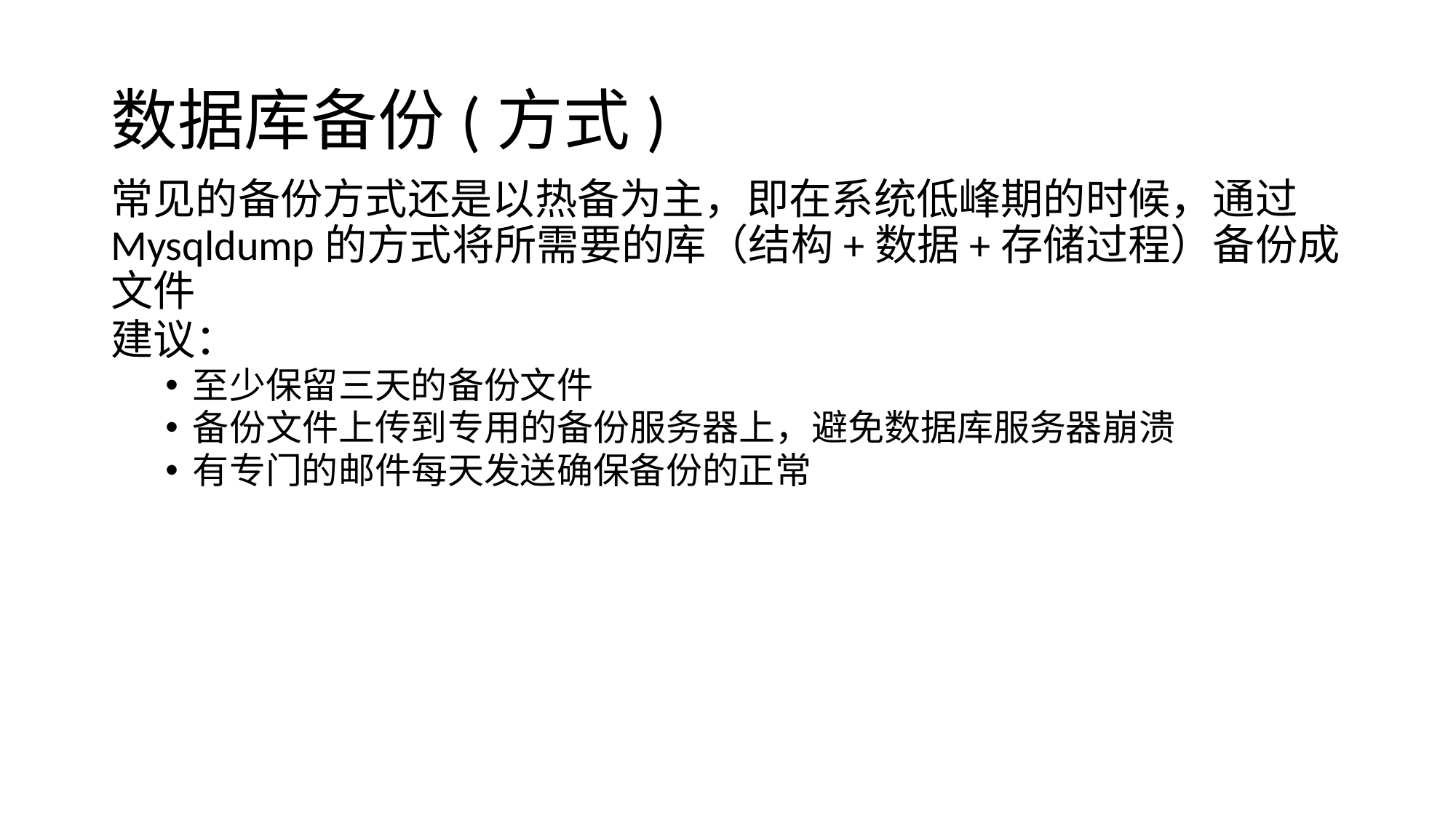

# 数据库备份(方式)
常见的备份方式还是以热备为主，即在系统低峰期的时候，通过Mysqldump的方式将所需要的库（结构+数据+存储过程）备份成文件
建议：
至少保留三天的备份文件
备份文件上传到专用的备份服务器上，避免数据库服务器崩溃
有专门的邮件每天发送确保备份的正常